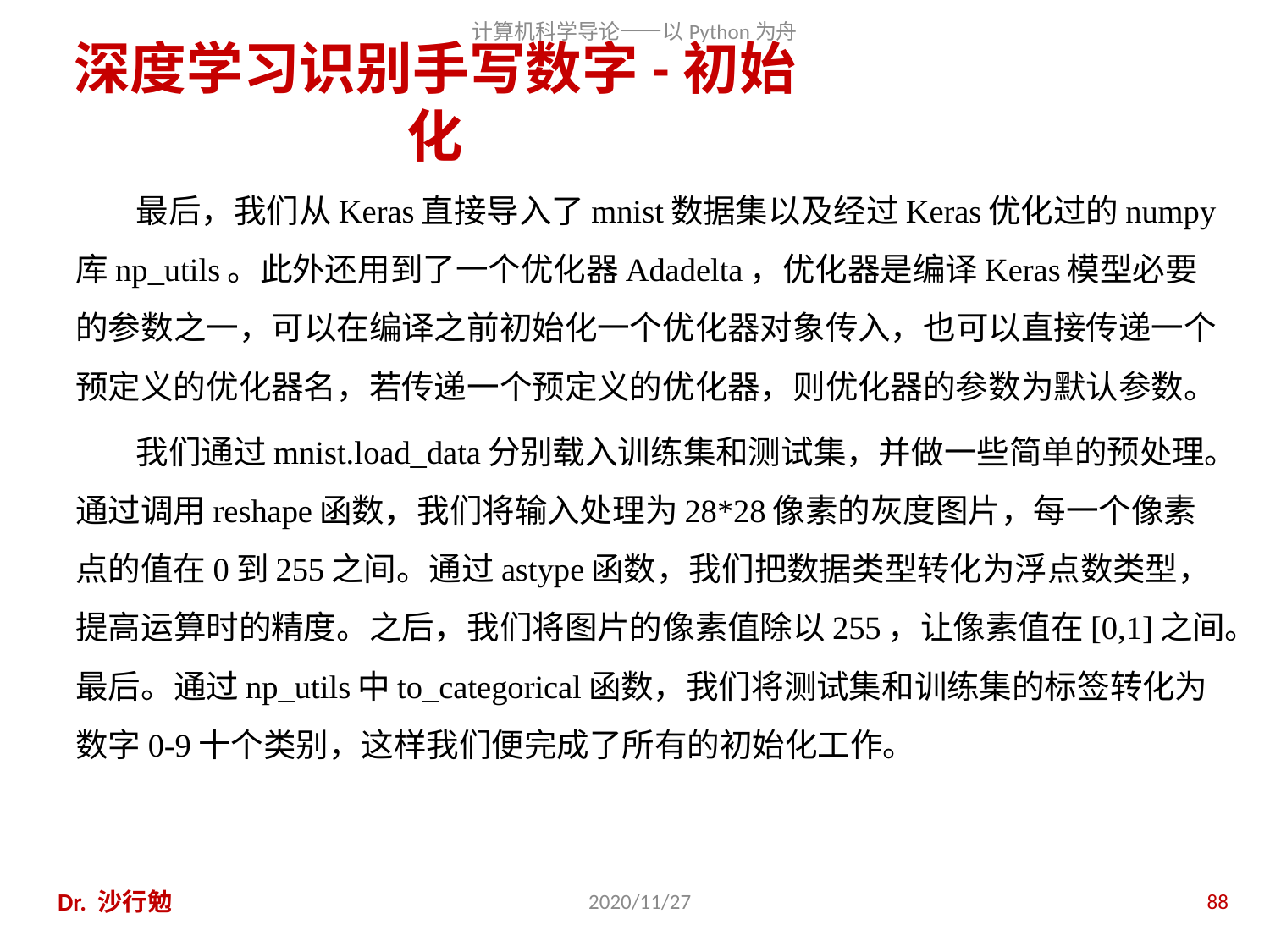

# 深度学习识别手写数字-初始化
最后，我们从Keras直接导入了mnist数据集以及经过Keras优化过的numpy库np_utils。此外还用到了一个优化器Adadelta，优化器是编译Keras模型必要的参数之一，可以在编译之前初始化一个优化器对象传入，也可以直接传递一个预定义的优化器名，若传递一个预定义的优化器，则优化器的参数为默认参数。
我们通过mnist.load_data分别载入训练集和测试集，并做一些简单的预处理。通过调用reshape函数，我们将输入处理为28*28像素的灰度图片，每一个像素点的值在0到255之间。通过astype函数，我们把数据类型转化为浮点数类型，提高运算时的精度。之后，我们将图片的像素值除以255，让像素值在[0,1]之间。最后。通过np_utils中to_categorical函数，我们将测试集和训练集的标签转化为数字0-9十个类别，这样我们便完成了所有的初始化工作。

Dr. 沙行勉
2020/11/27
88